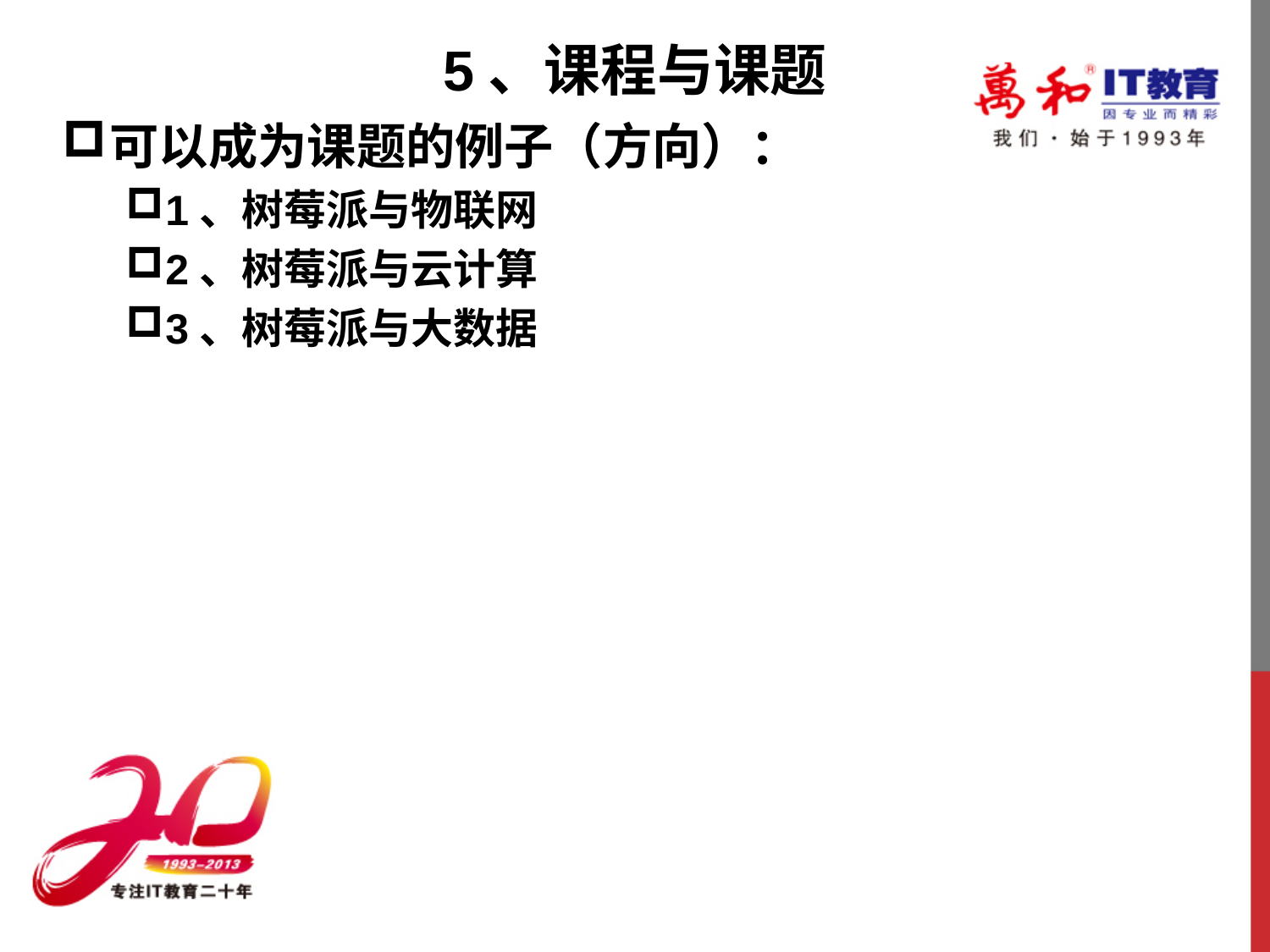

# 5、课程与课题
可以成为课题的例子（方向）：
1、树莓派与物联网
2、树莓派与云计算
3、树莓派与大数据